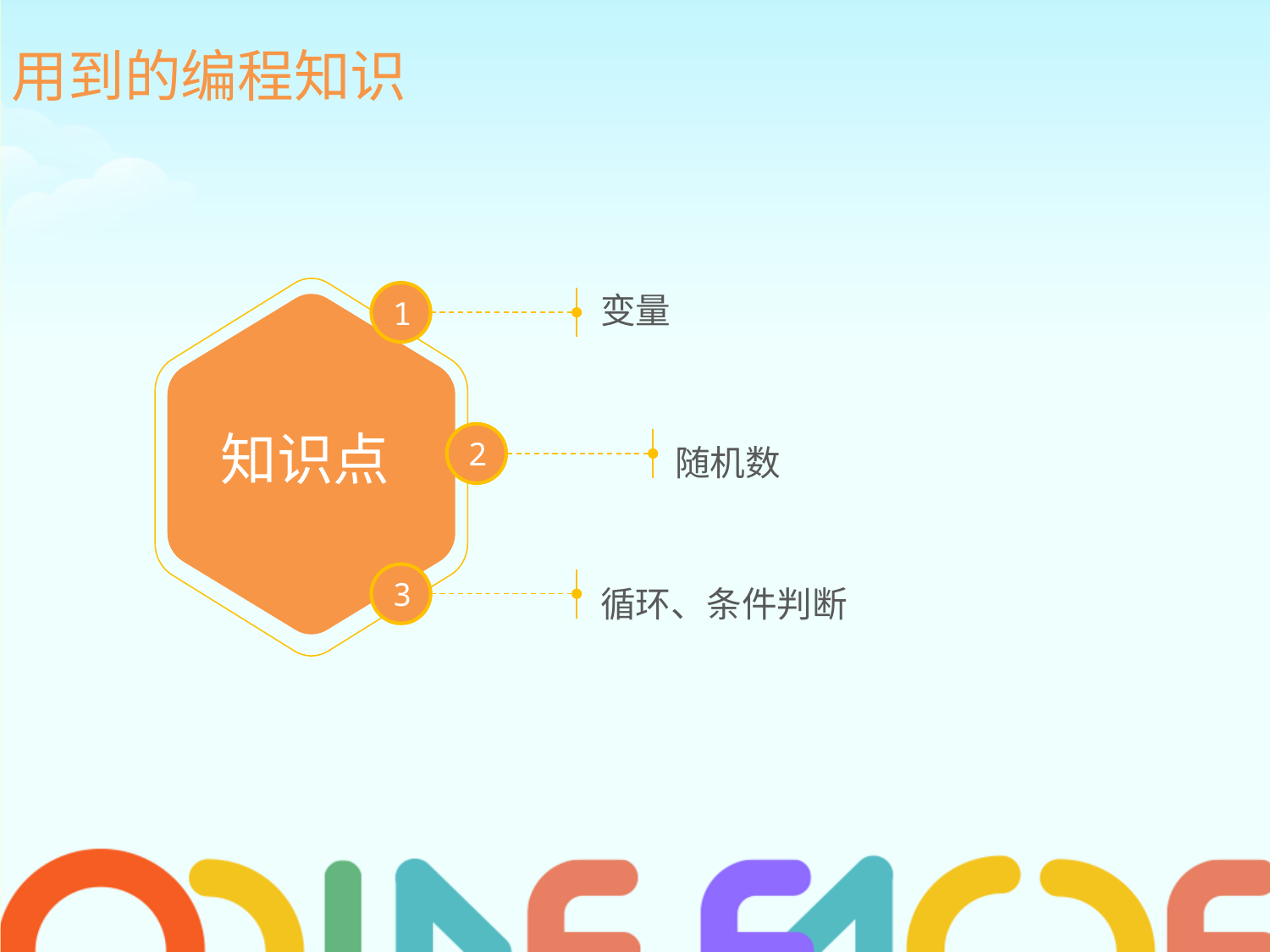

用到的编程知识
变量
1

知识点
2
随机数
3
循环、条件判断